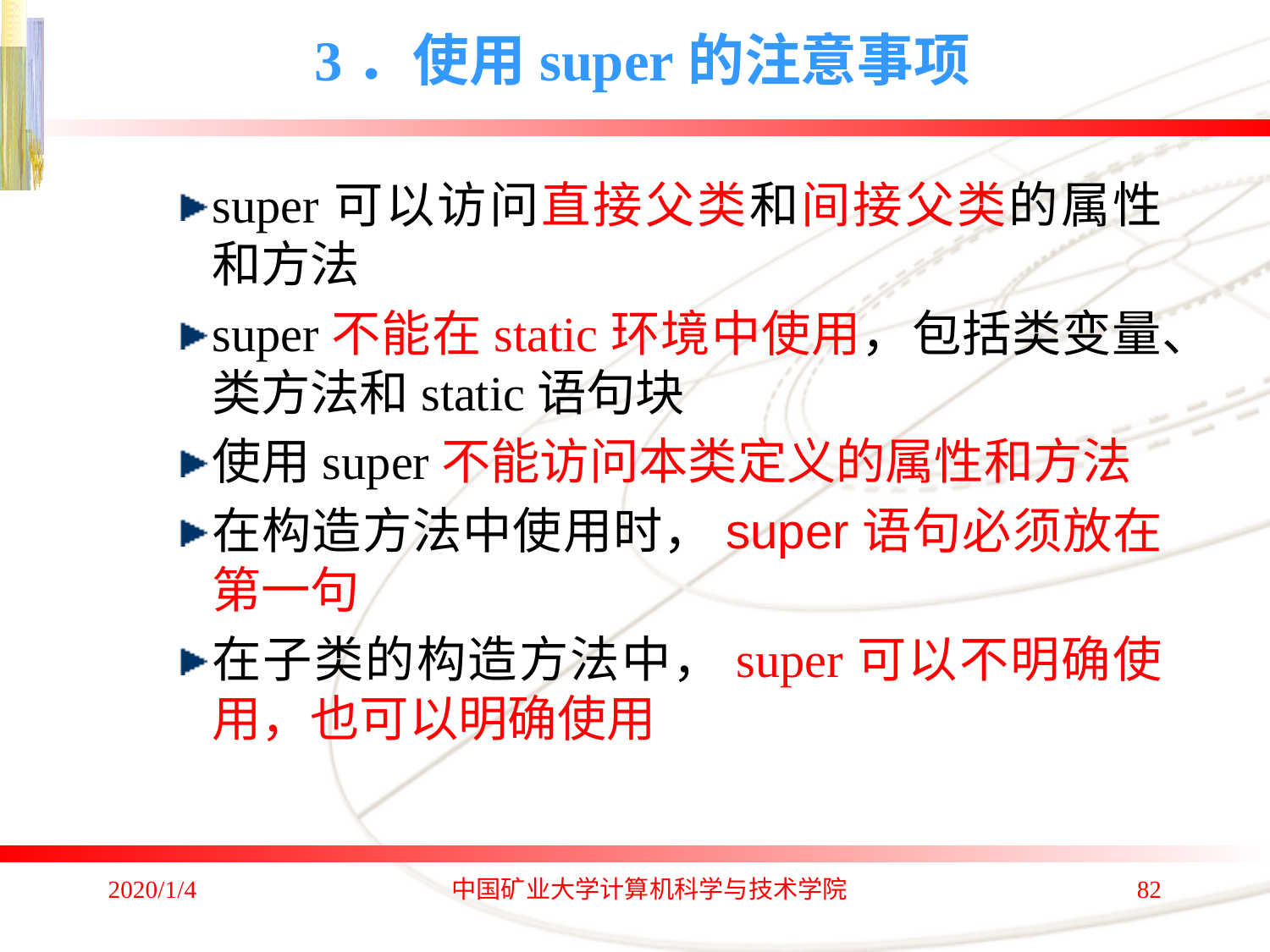

# 3．使用super的注意事项
super可以访问直接父类和间接父类的属性和方法
super不能在static环境中使用，包括类变量、类方法和static语句块
使用super不能访问本类定义的属性和方法
在构造方法中使用时，super语句必须放在第一句
在子类的构造方法中，super可以不明确使用，也可以明确使用

2020/1/4
中国矿业大学计算机科学与技术学院
82